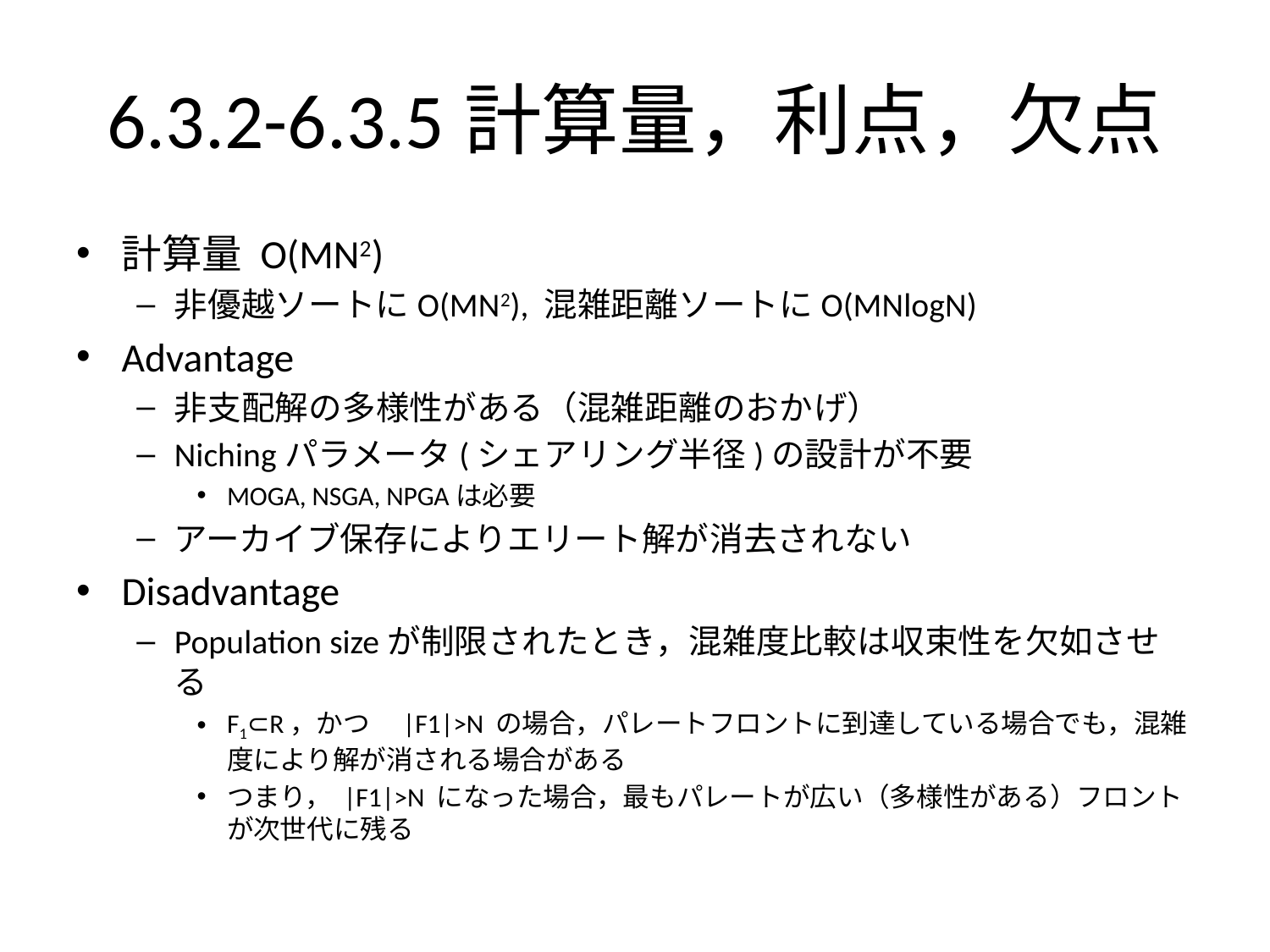

# 6.3.2-6.3.5計算量，利点，欠点
計算量 O(MN2)
非優越ソートにO(MN2), 混雑距離ソートにO(MNlogN)
Advantage
非支配解の多様性がある（混雑距離のおかげ）
Nichingパラメータ(シェアリング半径)の設計が不要
MOGA, NSGA, NPGAは必要
アーカイブ保存によりエリート解が消去されない
Disadvantage
Population sizeが制限されたとき，混雑度比較は収束性を欠如させる
F1⊂R，かつ　|F1|>N の場合，パレートフロントに到達している場合でも，混雑度により解が消される場合がある
つまり， |F1|>N になった場合，最もパレートが広い（多様性がある）フロントが次世代に残る